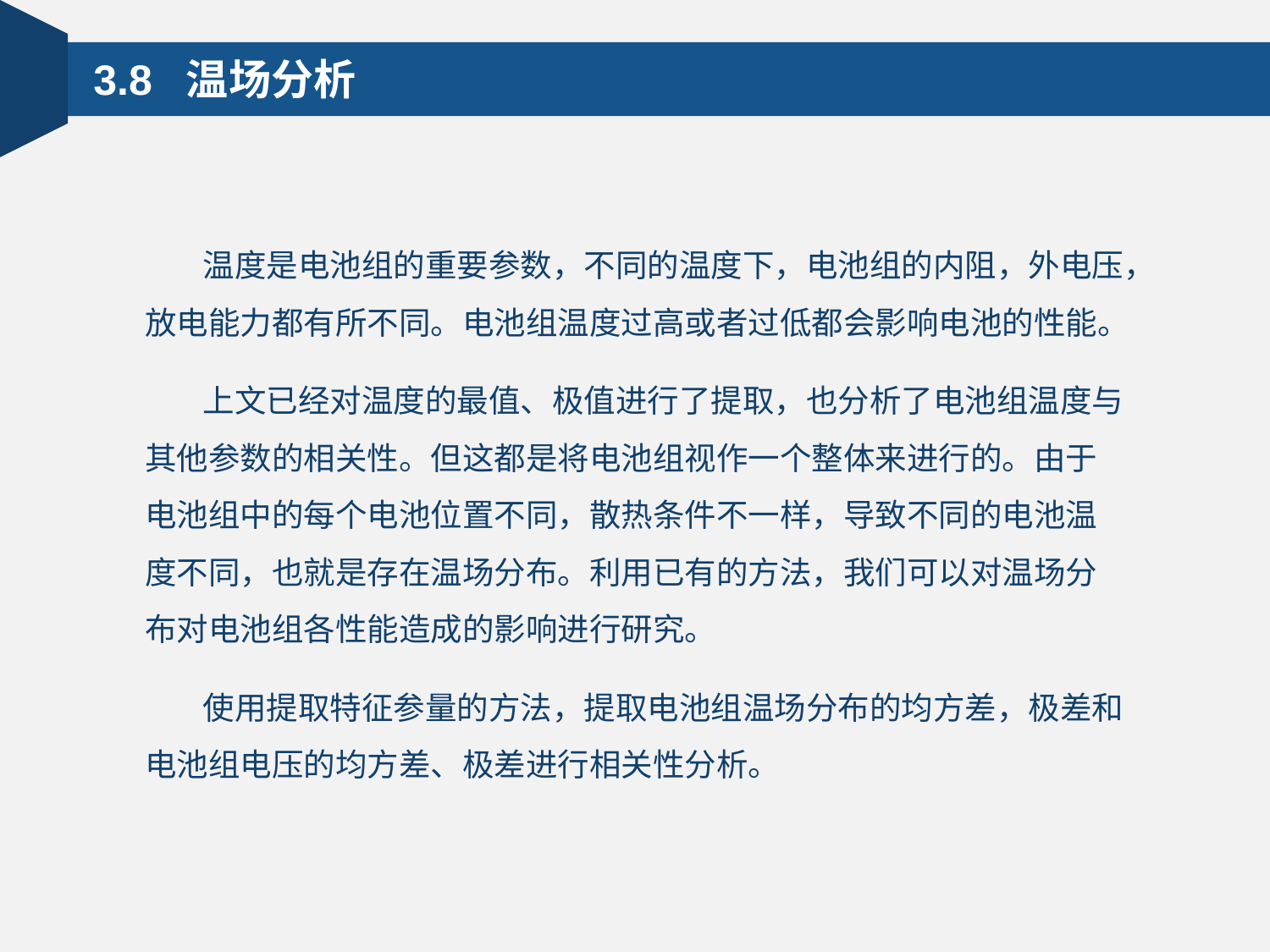

3.8  温场分析
       温度是电池组的重要参数，不同的温度下，电池组的内阻，外电压，放电能力都有所不同。电池组温度过高或者过低都会影响电池的性能。
       上文已经对温度的最值、极值进行了提取，也分析了电池组温度与其他参数的相关性。但这都是将电池组视作一个整体来进行的。由于电池组中的每个电池位置不同，散热条件不一样，导致不同的电池温度不同，也就是存在温场分布。利用已有的方法，我们可以对温场分布对电池组各性能造成的影响进行研究。
       使用提取特征参量的方法，提取电池组温场分布的均方差，极差和电池组电压的均方差、极差进行相关性分析。